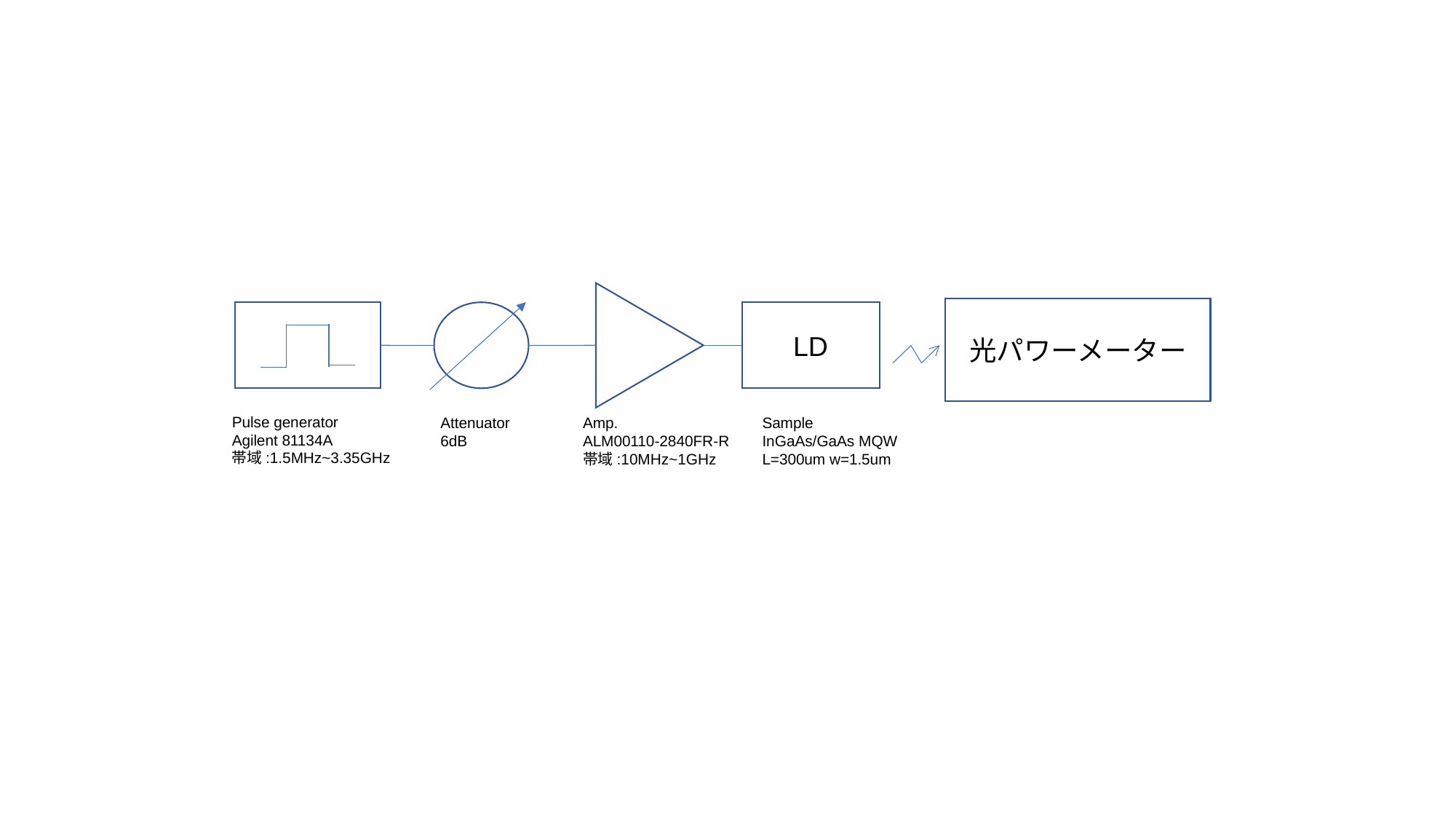

LD
Pulse generator
Agilent 81134A
帯域:1.5MHz~3.35GHz
Attenuator
6dB
Amp.
ALM00110-2840FR-R
帯域:10MHz~1GHz
Sample
InGaAs/GaAs MQW
L=300um w=1.5um
光パワーメーター